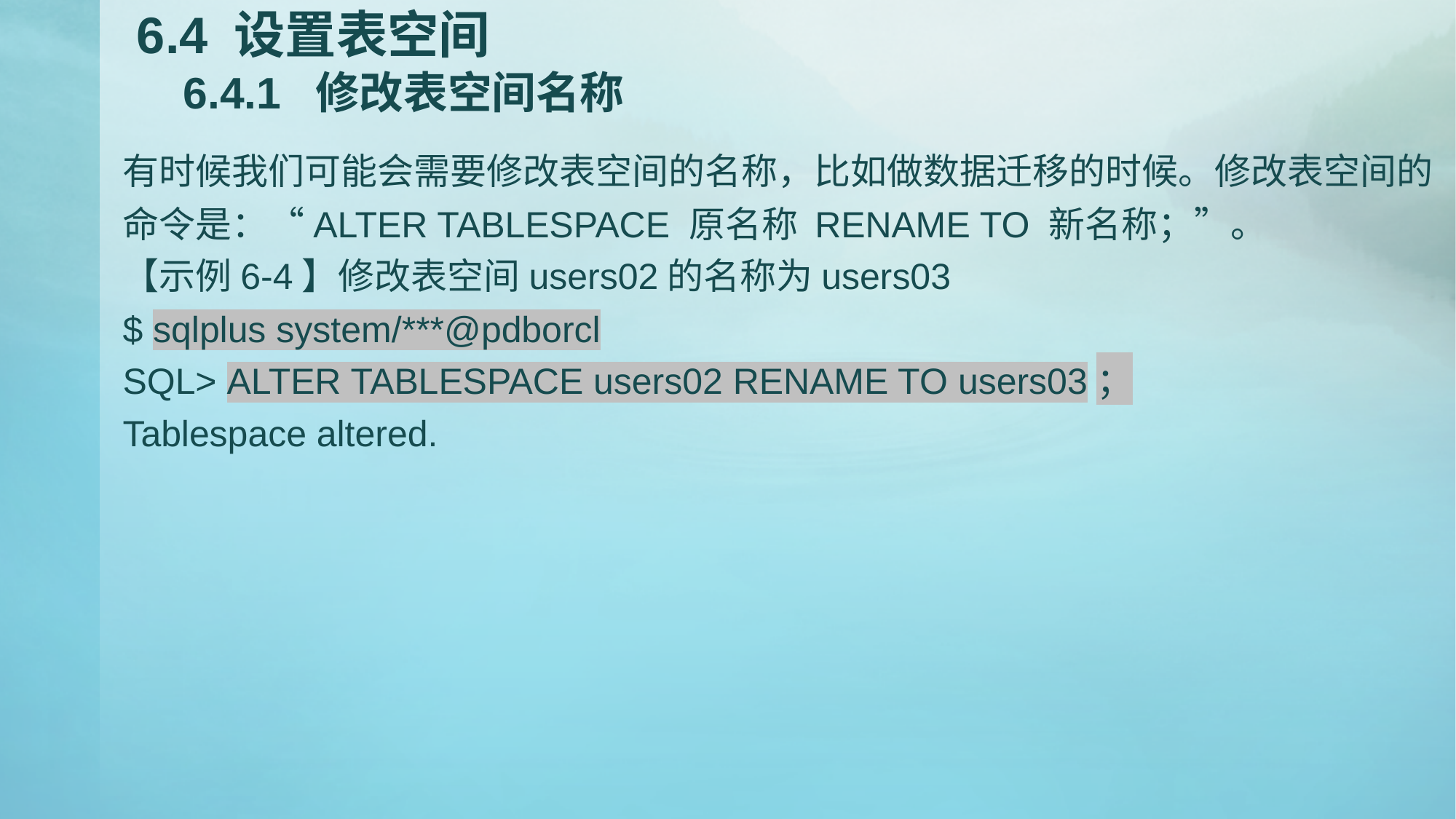

# 6.4 设置表空间 6.4.1  修改表空间名称
有时候我们可能会需要修改表空间的名称，比如做数据迁移的时候。修改表空间的命令是：“ALTER TABLESPACE 原名称 RENAME TO 新名称；”。
【示例6-4】修改表空间users02的名称为users03
$ sqlplus system/***@pdborcl
SQL> ALTER TABLESPACE users02 RENAME TO users03；
Tablespace altered.